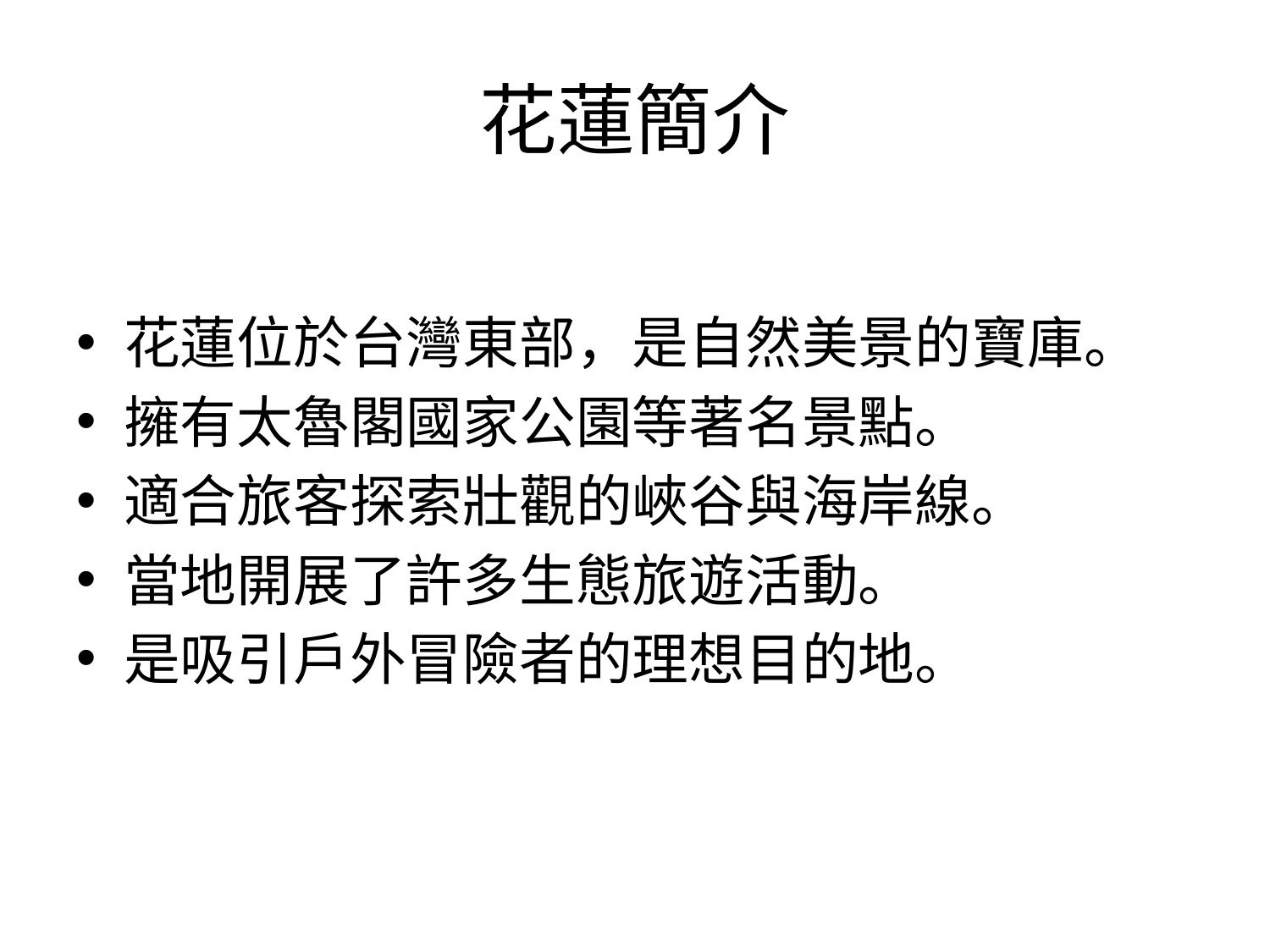

# 花蓮簡介

花蓮位於台灣東部，是自然美景的寶庫。
擁有太魯閣國家公園等著名景點。
適合旅客探索壯觀的峽谷與海岸線。
當地開展了許多生態旅遊活動。
是吸引戶外冒險者的理想目的地。